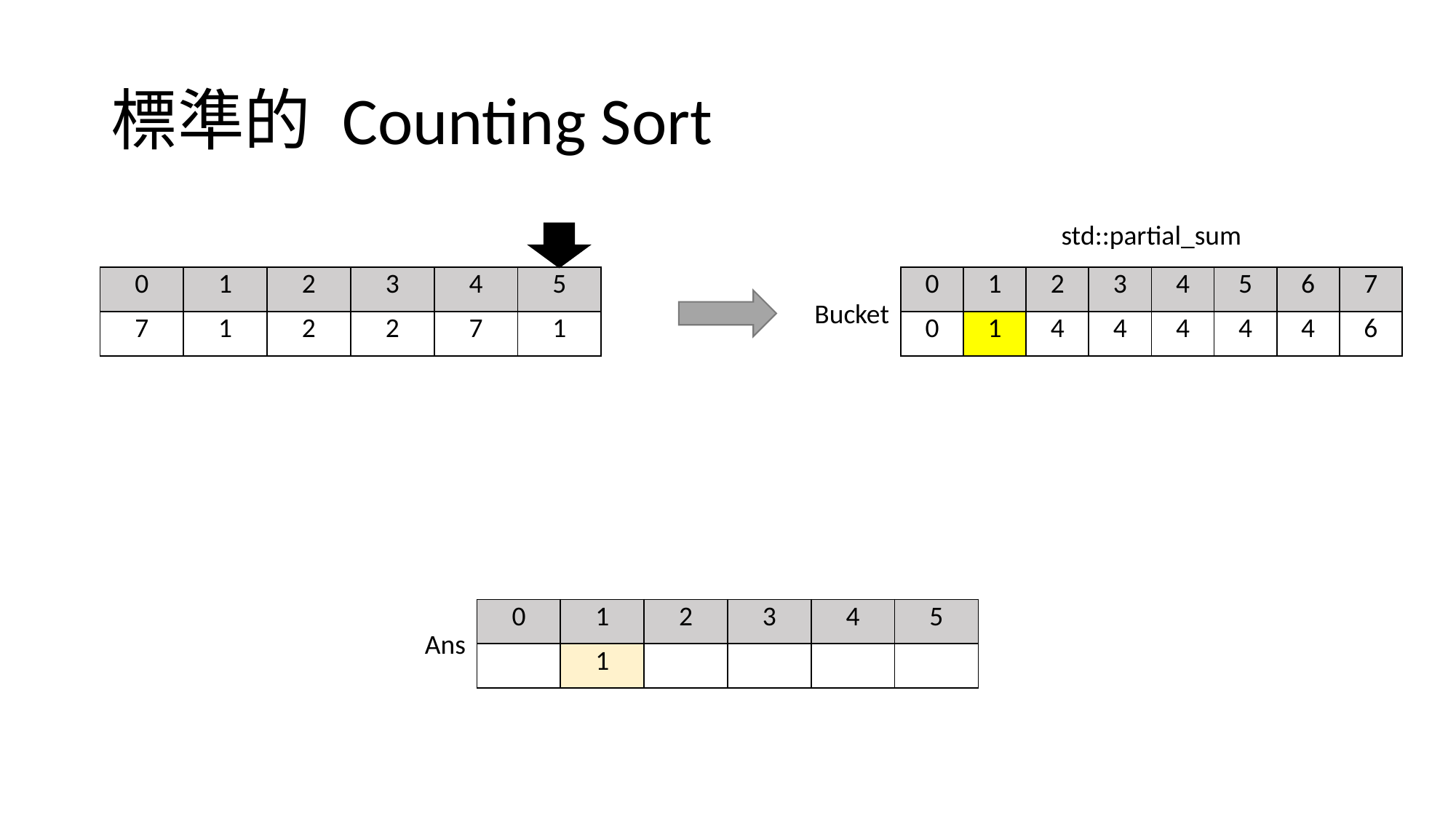

# 標準的 Counting Sort
std::partial_sum

| 0 | 1 | 2 | 3 | 4 | 5 |
| --- | --- | --- | --- | --- | --- |
| 7 | 1 | 2 | 2 | 7 | 1 |
| 0 | 1 | 2 | 3 | 4 | 5 | 6 | 7 |
| --- | --- | --- | --- | --- | --- | --- | --- |
| 0 | 1 | 4 | 4 | 4 | 4 | 4 | 6 |

Bucket
| 0 | 1 | 2 | 3 | 4 | 5 |
| --- | --- | --- | --- | --- | --- |
|  | 1 |  |  |  |  |
Ans